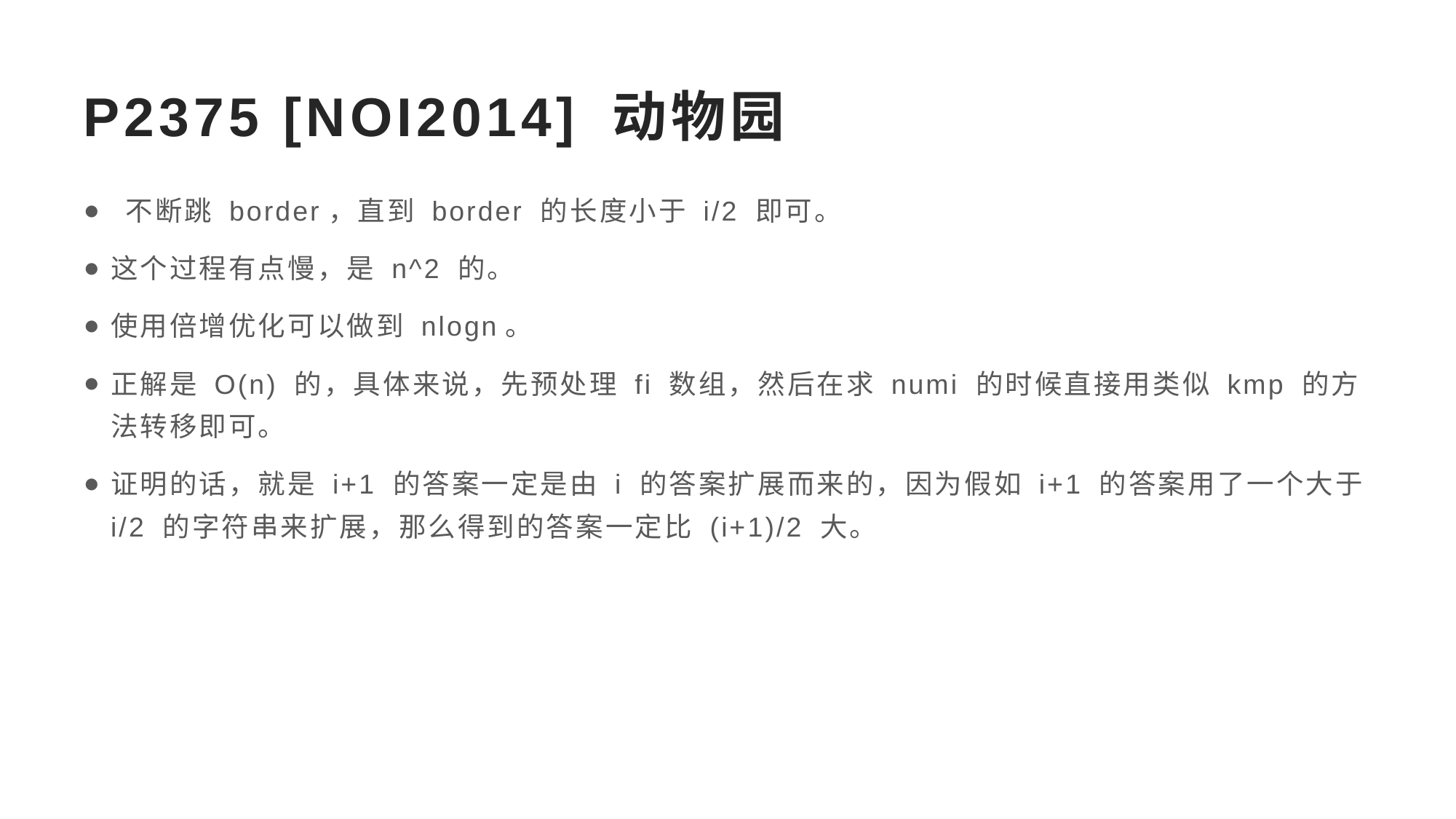

# P2375 [NOI2014] 动物园
 不断跳 border，直到 border 的长度小于 i/2 即可。
这个过程有点慢，是 n^2 的。
使用倍增优化可以做到 nlogn。
正解是 O(n) 的，具体来说，先预处理 fi 数组，然后在求 numi 的时候直接用类似 kmp 的方法转移即可。
证明的话，就是 i+1 的答案一定是由 i 的答案扩展而来的，因为假如 i+1 的答案用了一个大于 i/2 的字符串来扩展，那么得到的答案一定比 (i+1)/2 大。